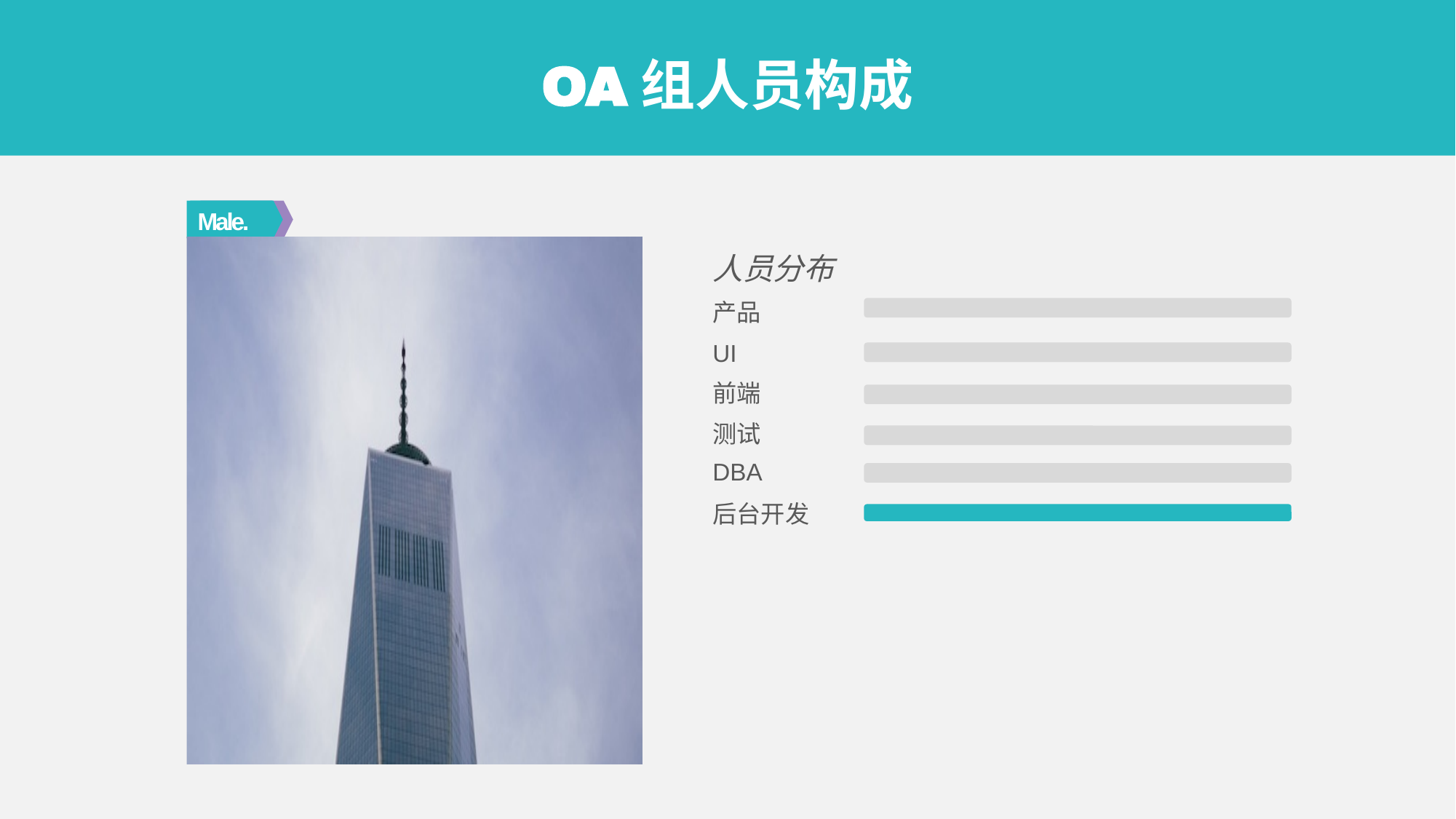

OA组人员构成
Male.

人员分布
产品

UI

前端

测试

DBA

后台开发